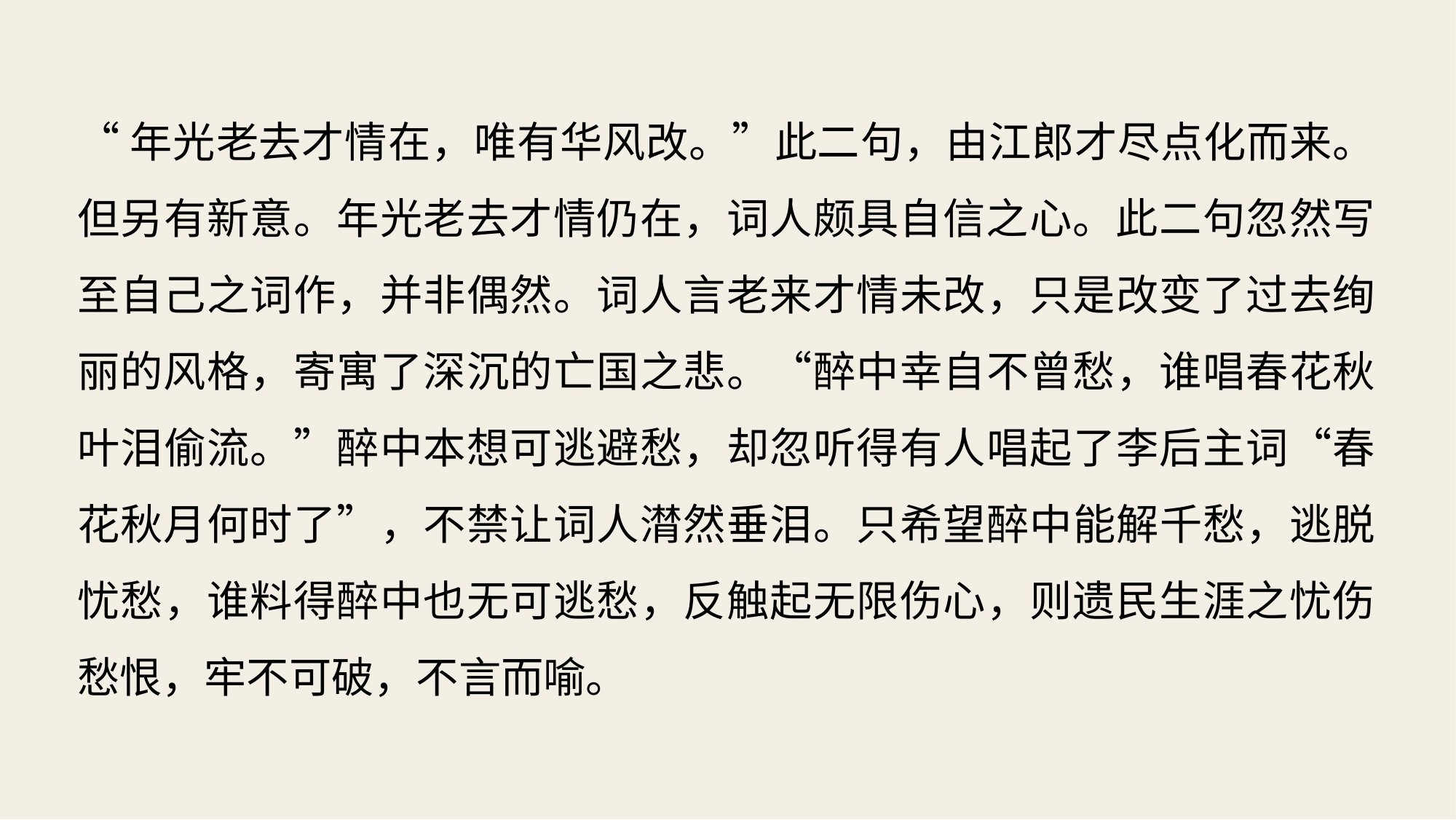

“年光老去才情在，唯有华风改。”此二句，由江郎才尽点化而来。但另有新意。年光老去才情仍在，词人颇具自信之心。此二句忽然写至自己之词作，并非偶然。词人言老来才情未改，只是改变了过去绚丽的风格，寄寓了深沉的亡国之悲。“醉中幸自不曾愁，谁唱春花秋叶泪偷流。”醉中本想可逃避愁，却忽听得有人唱起了李后主词“春花秋月何时了”，不禁让词人潸然垂泪。只希望醉中能解千愁，逃脱忧愁，谁料得醉中也无可逃愁，反触起无限伤心，则遗民生涯之忧伤愁恨，牢不可破，不言而喻。